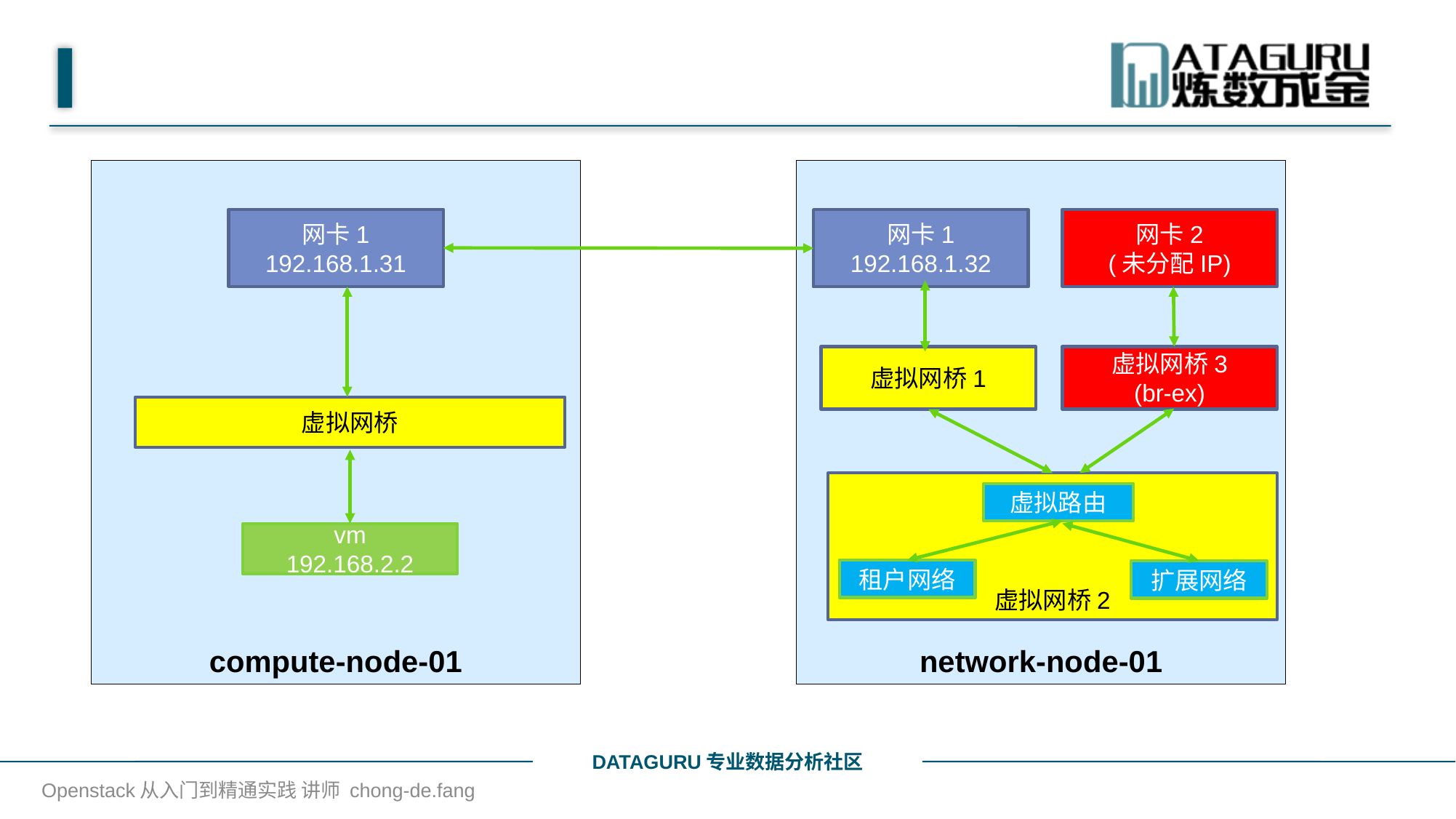

#
compute-node-01
network-node-01
网卡1
192.168.1.31
网卡2
(未分配IP)
网卡1
192.168.1.32
虚拟网桥1
虚拟网桥3
(br-ex)
虚拟网桥
虚拟网桥2
虚拟路由
vm
192.168.2.2
租户网络
扩展网络